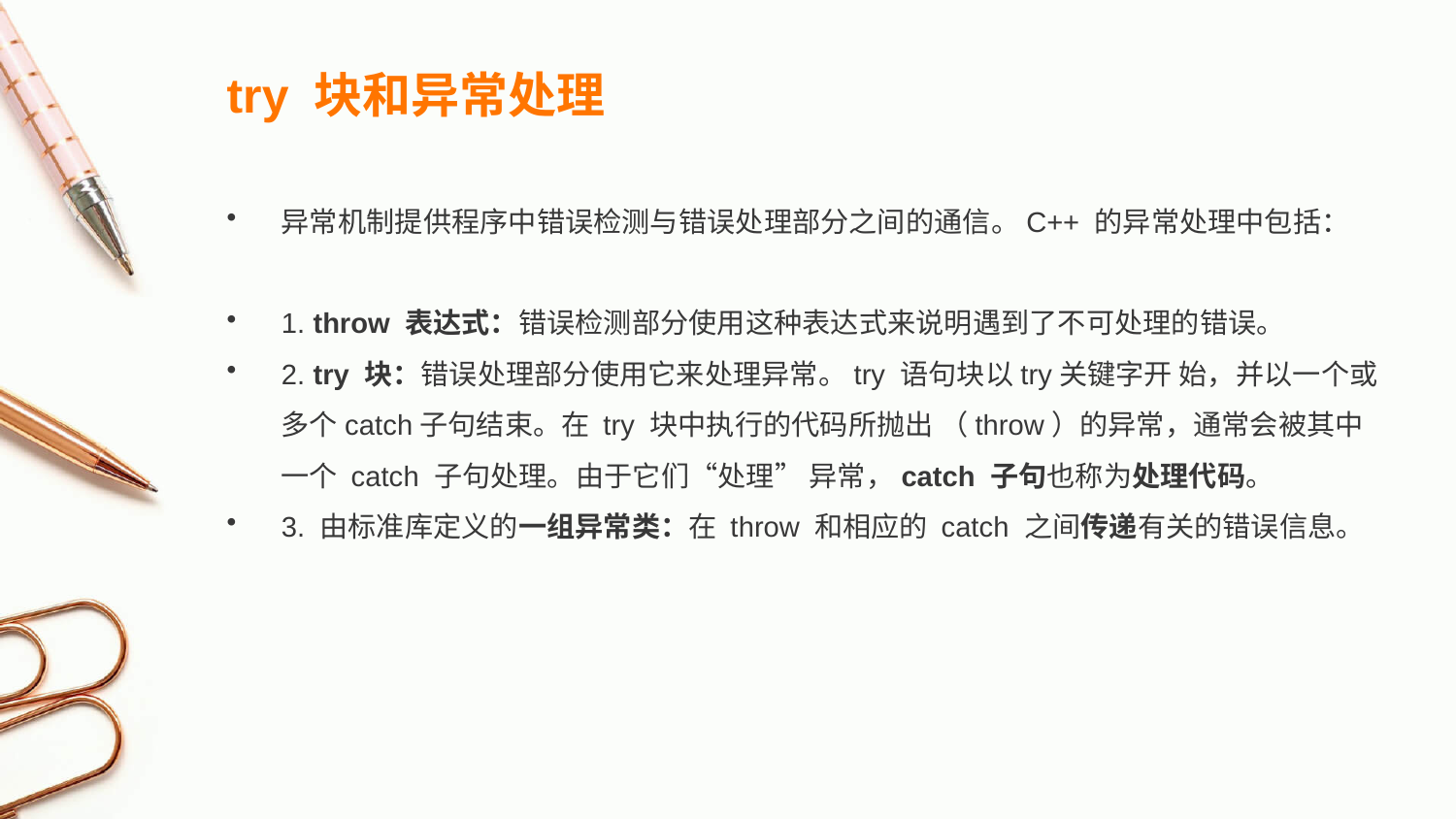

try 块和异常处理
异常机制提供程序中错误检测与错误处理部分之间的通信。C++ 的异常处理中包括：

1. throw 表达式：错误检测部分使用这种表达式来说明遇到了不可处理的错误。
2. try 块：错误处理部分使用它来处理异常。try 语句块以try关键字开 始，并以一个或多个catch子句结束。在 try 块中执行的代码所抛出 （throw）的异常，通常会被其中一个 catch 子句处理。由于它们“处理” 异常，catch 子句也称为处理代码。
3. 由标准库定义的一组异常类：在 throw 和相应的 catch 之间传递有关的错误信息。